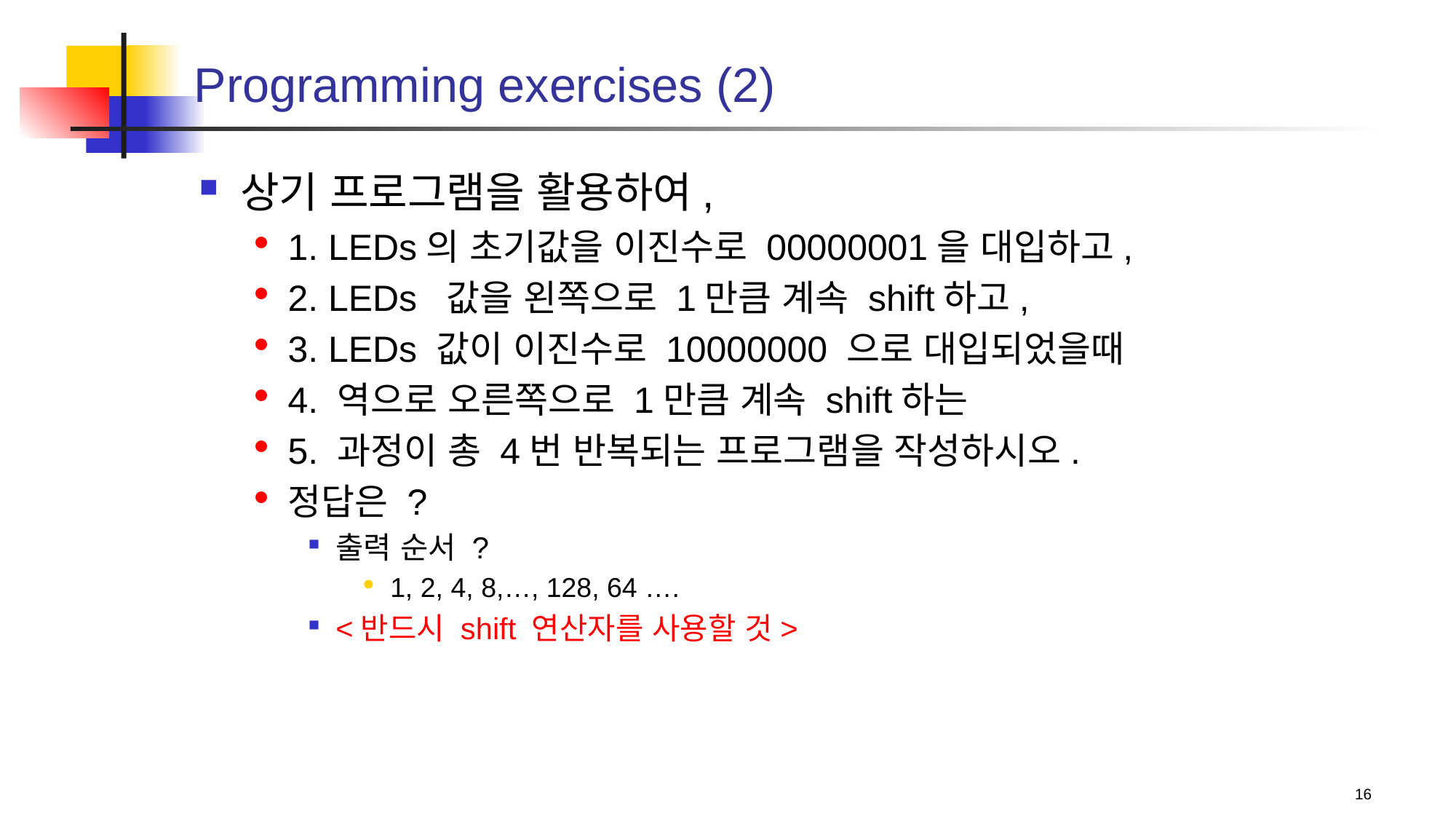

# Programming exercises (2)
상기 프로그램을 활용하여,
1. LEDs의 초기값을 이진수로 00000001을 대입하고,
2. LEDs  값을 왼쪽으로 1만큼 계속 shift하고,
3. LEDs 값이 이진수로 10000000 으로 대입되었을때
4. 역으로 오른쪽으로 1만큼 계속 shift하는
5. 과정이 총 4번 반복되는 프로그램을 작성하시오.
정답은 ?
출력 순서 ?
1, 2, 4, 8,…, 128, 64 ….
<반드시 shift 연산자를 사용할 것>
16